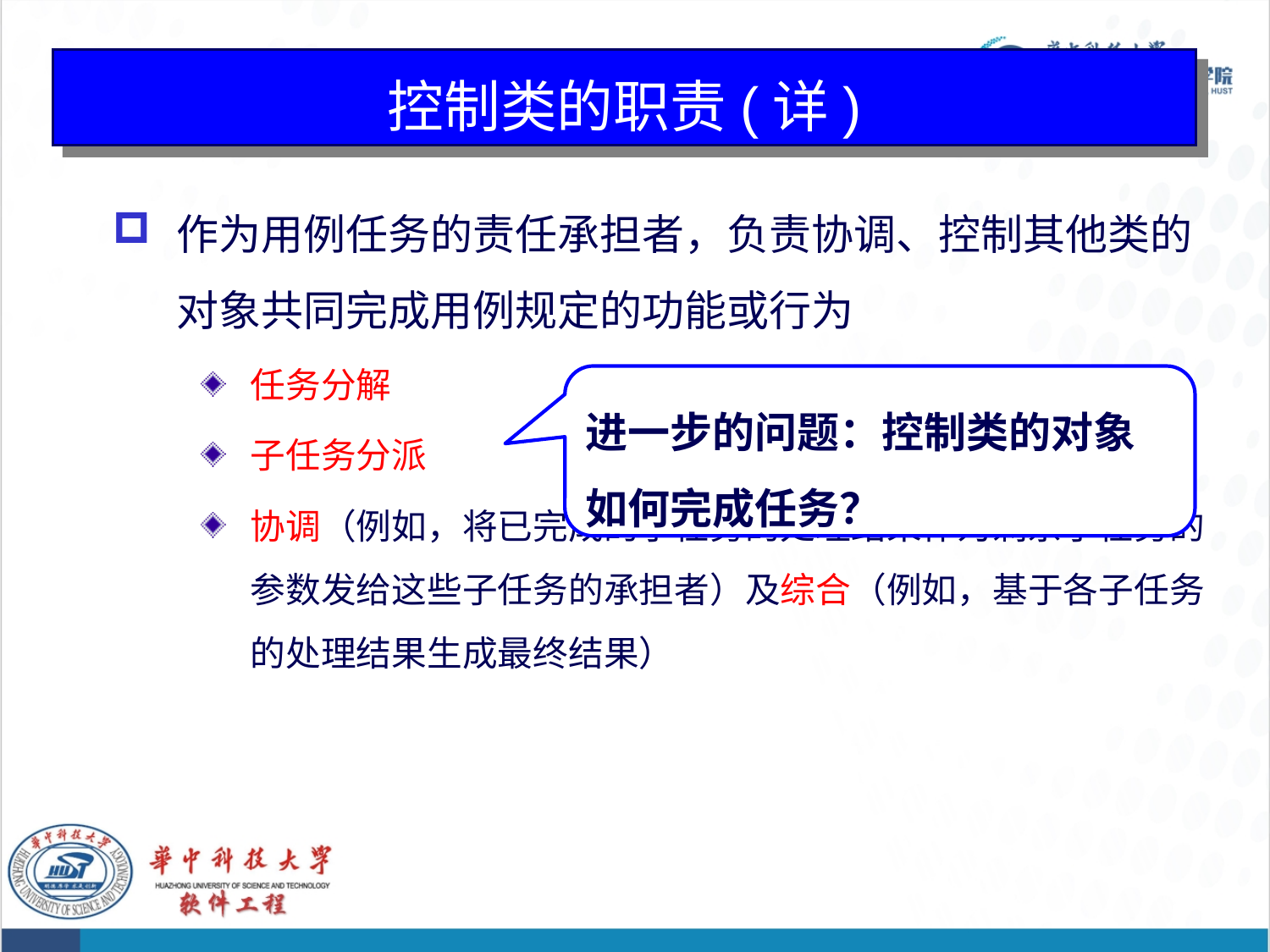

79
# 控制类的职责(详)
作为用例任务的责任承担者，负责协调、控制其他类的对象共同完成用例规定的功能或行为
任务分解
子任务分派
协调（例如，将已完成的子任务的处理结果作为剩余子任务的参数发给这些子任务的承担者）及综合（例如，基于各子任务的处理结果生成最终结果）
进一步的问题：控制类的对象如何完成任务？